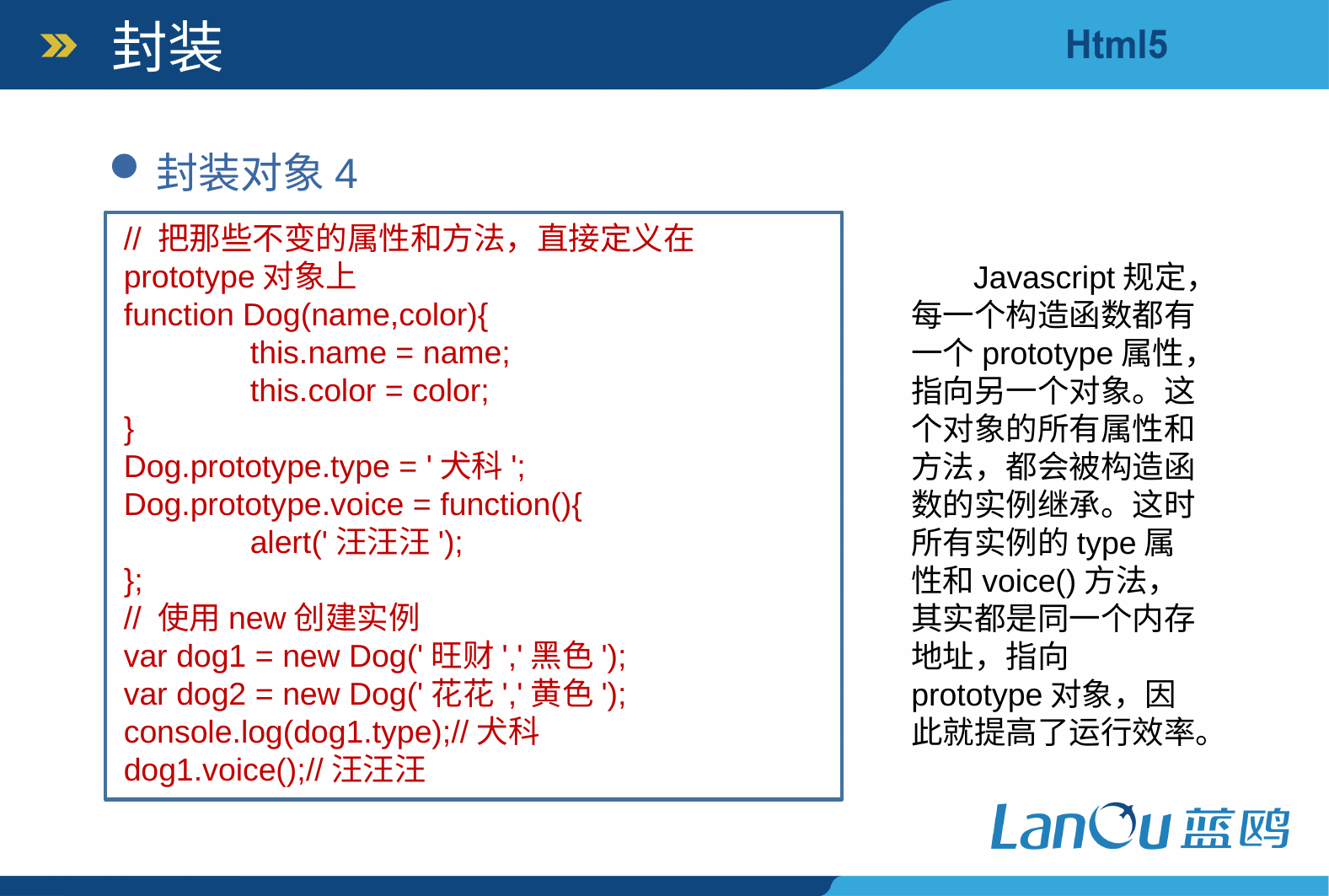

封装
封装对象4

// 把那些不变的属性和方法，直接定义在prototype对象上
function Dog(name,color){
	this.name = name;
	this.color = color;
}
Dog.prototype.type = '犬科';
Dog.prototype.voice = function(){
	alert('汪汪汪');
};
// 使用new创建实例
var dog1 = new Dog('旺财','黑色');
var dog2 = new Dog('花花','黄色');
console.log(dog1.type);//犬科
dog1.voice();//汪汪汪
       Javascript规定，每一个构造函数都有一个prototype属性，指向另一个对象。这个对象的所有属性和方法，都会被构造函数的实例继承。这时所有实例的type属性和voice()方法，其实都是同一个内存地址，指向prototype对象，因此就提高了运行效率。